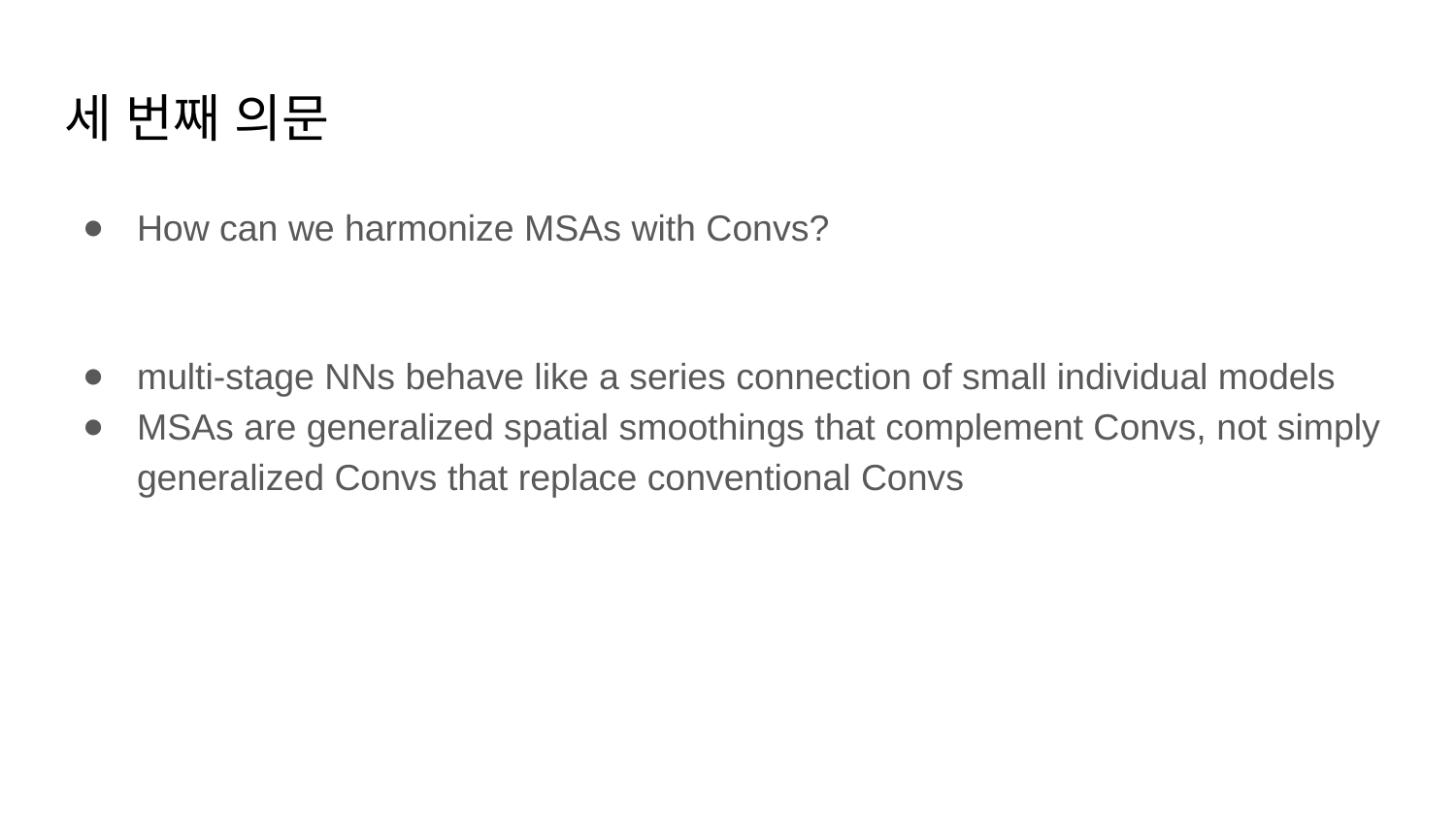

# 세 번째 의문

How can we harmonize MSAs with Convs?

multi-stage NNs behave like a series connection of small individual models
MSAs are generalized spatial smoothings that complement Convs, not simply generalized Convs that replace conventional Convs